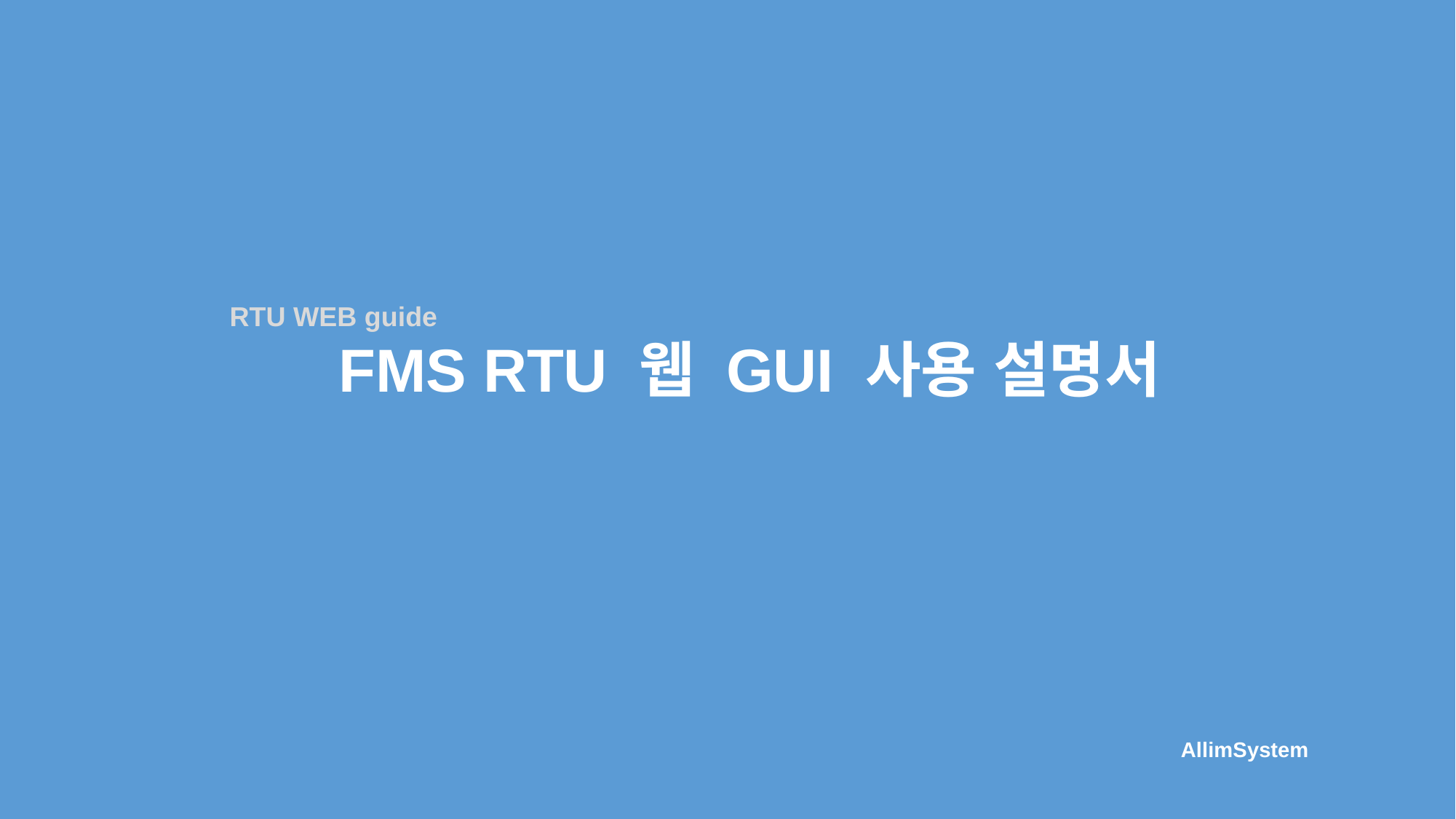

RTU WEB guide
	FMS RTU 웹 GUI 사용 설명서
AllimSystem